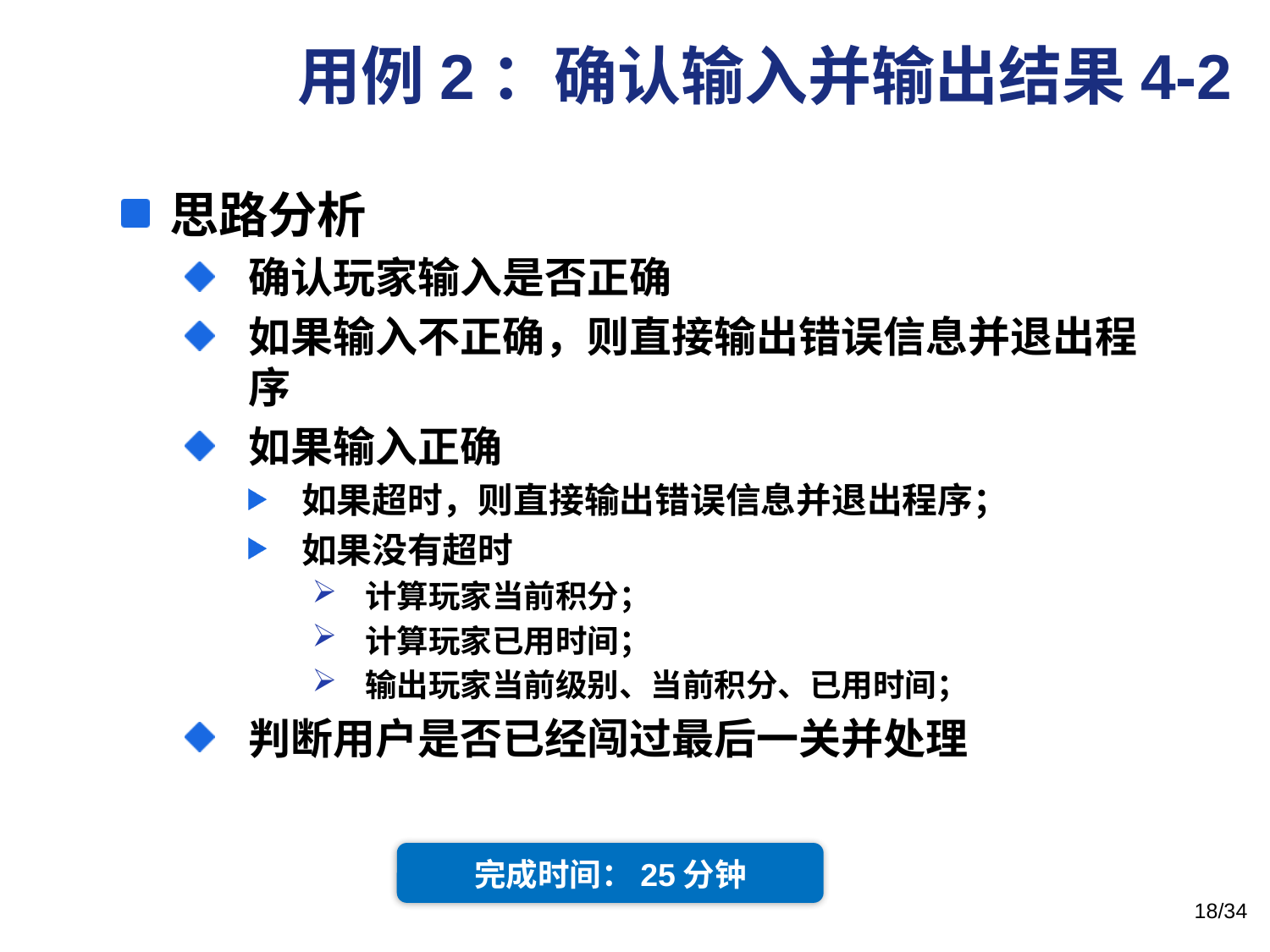

# 用例2：确认输入并输出结果4-2
思路分析
确认玩家输入是否正确
如果输入不正确，则直接输出错误信息并退出程序
如果输入正确
如果超时，则直接输出错误信息并退出程序；
如果没有超时
计算玩家当前积分；
计算玩家已用时间；
输出玩家当前级别、当前积分、已用时间；
判断用户是否已经闯过最后一关并处理

完成时间：25分钟
18/34